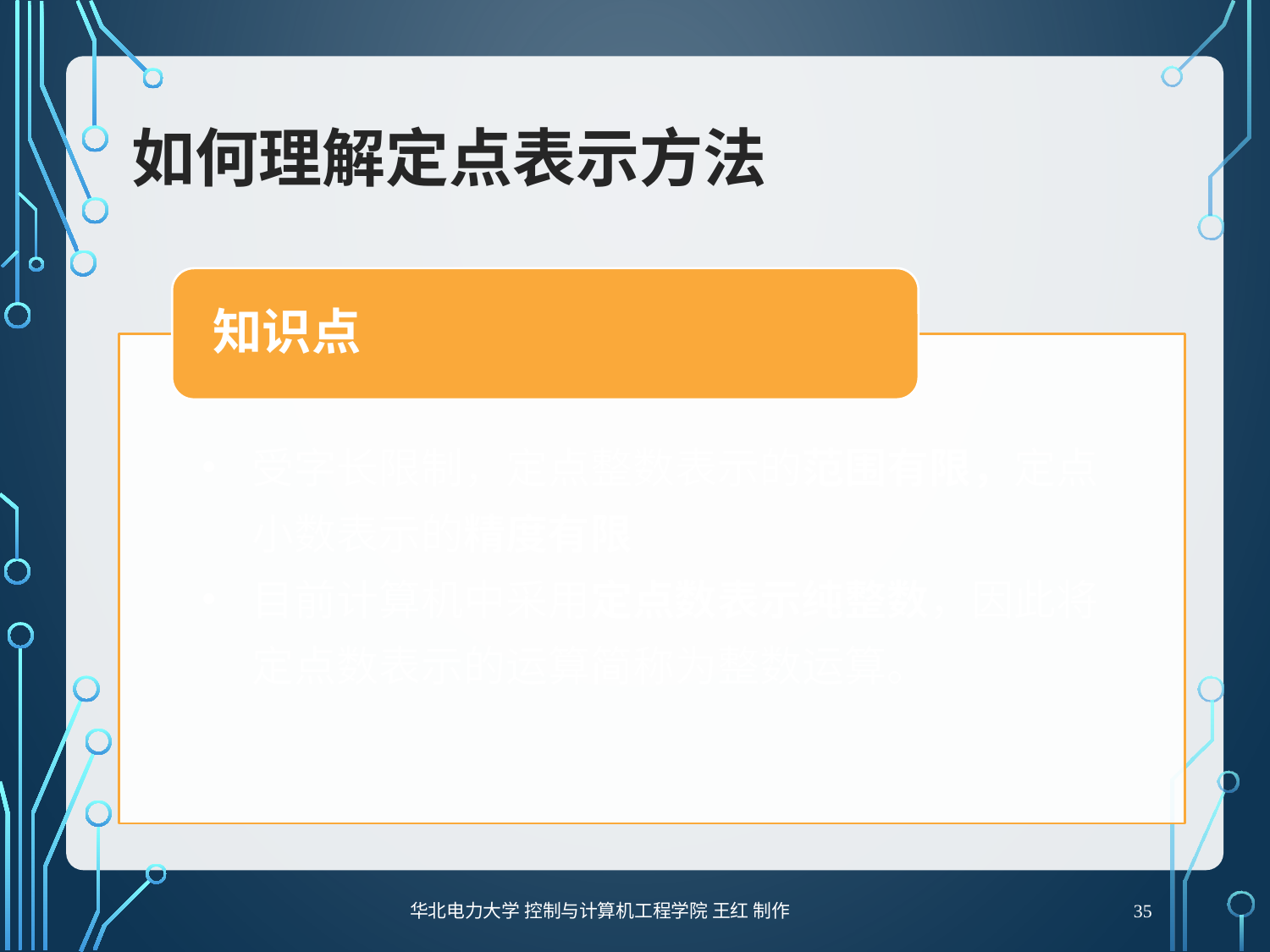

# 如何理解定点表示方法
受字长限制，定点整数表示的范围有限，定点小数表示的精度有限
目前计算机中采用定点数表示纯整数，因此将定点数表示的运算简称为整数运算。
知识点
35
华北电力大学 控制与计算机工程学院 王红 制作